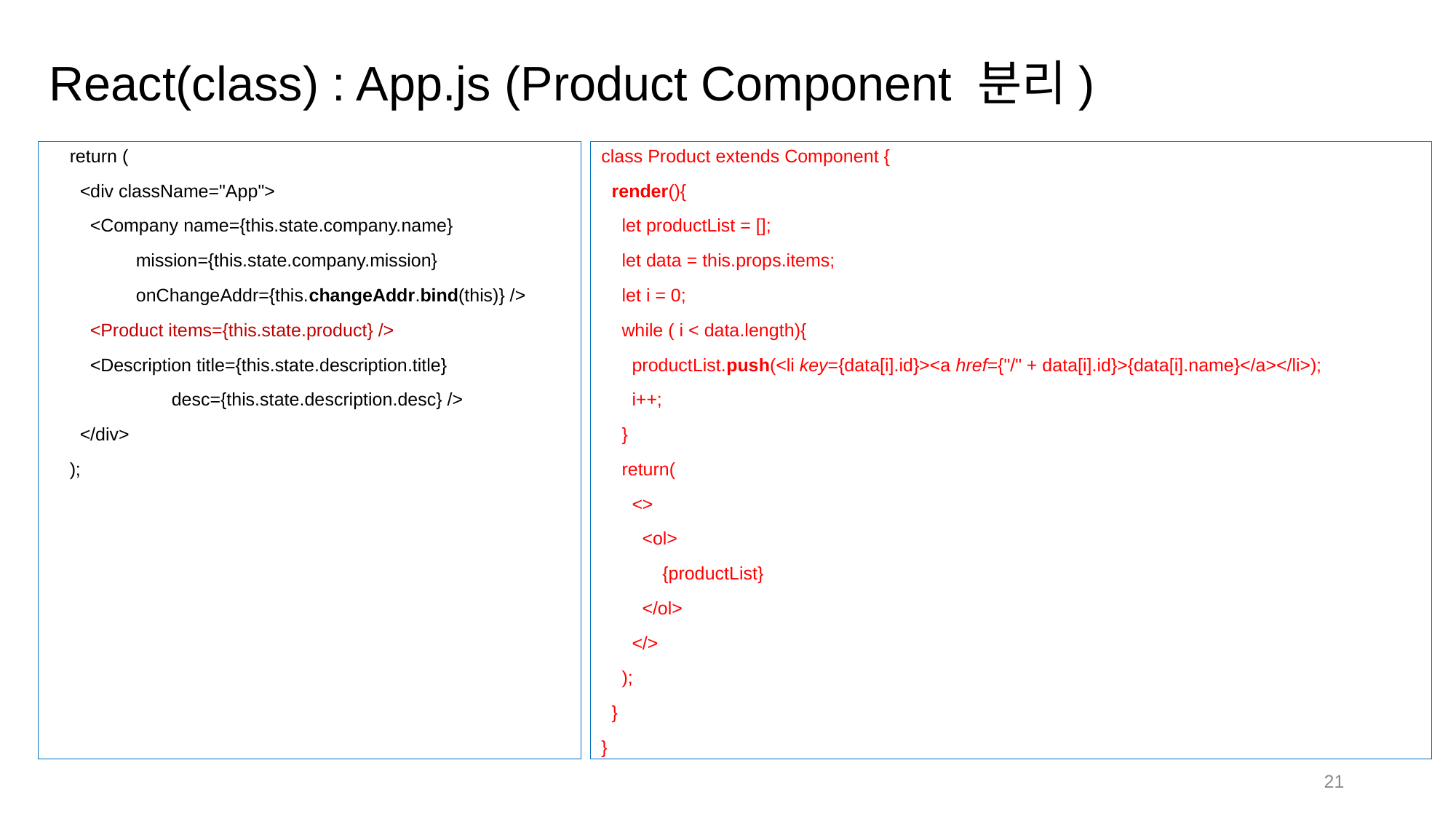

# React(class) : App.js (Product Component 분리)
    return (
      <div className="App">
        <Company name={this.state.company.name}
                 mission={this.state.company.mission}
                 onChangeAddr={this.changeAddr.bind(this)} />
        <Product items={this.state.product} />
        <Description title={this.state.description.title}
                        desc={this.state.description.desc} />
      </div>
    );
class Product extends Component {
  render(){
    let productList = [];
    let data = this.props.items;
    let i = 0;
    while ( i < data.length){
      productList.push(<li key={data[i].id}><a href={"/" + data[i].id}>{data[i].name}</a></li>);
      i++;
    }
    return(
      <>
        <ol>
            {productList}
        </ol>
      </>
    );
  }
}
21